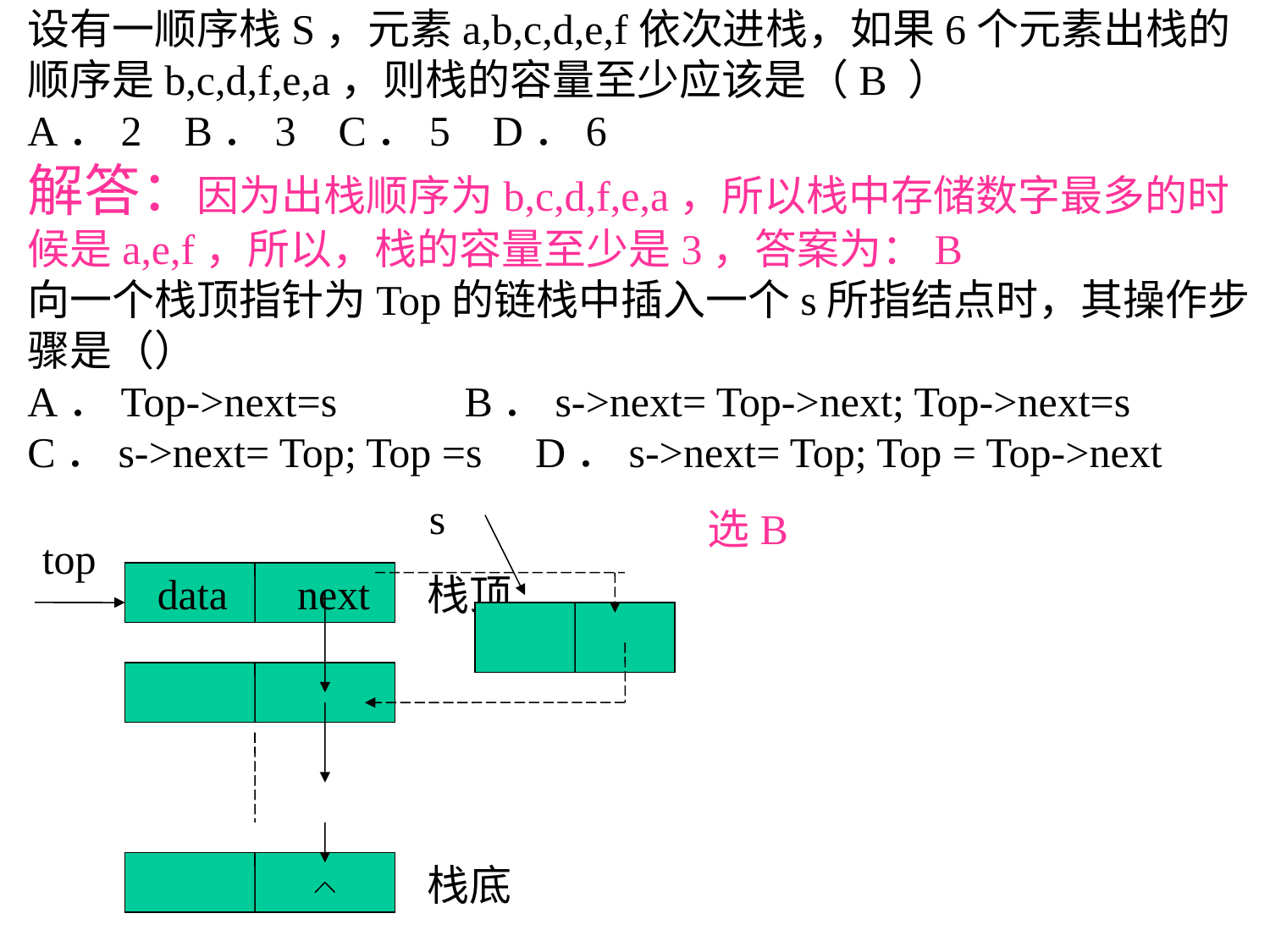

设有一顺序栈S，元素a,b,c,d,e,f依次进栈，如果6个元素出栈的顺序是b,c,d,f,e,a，则栈的容量至少应该是（B ）
A．2    B．3    C．5    D．6
解答：因为出栈顺序为b,c,d,f,e,a，所以栈中存储数字最多的时候是a,e,f，所以，栈的容量至少是3，答案为：B
向一个栈顶指针为Top的链栈中插入一个s所指结点时，其操作步骤是（）
A．Top->next=s            B．s->next= Top->next; Top->next=s
C．s->next= Top; Top =s     D．s->next= Top; Top = Top->next

s
选B

top
data
next
栈顶

栈底